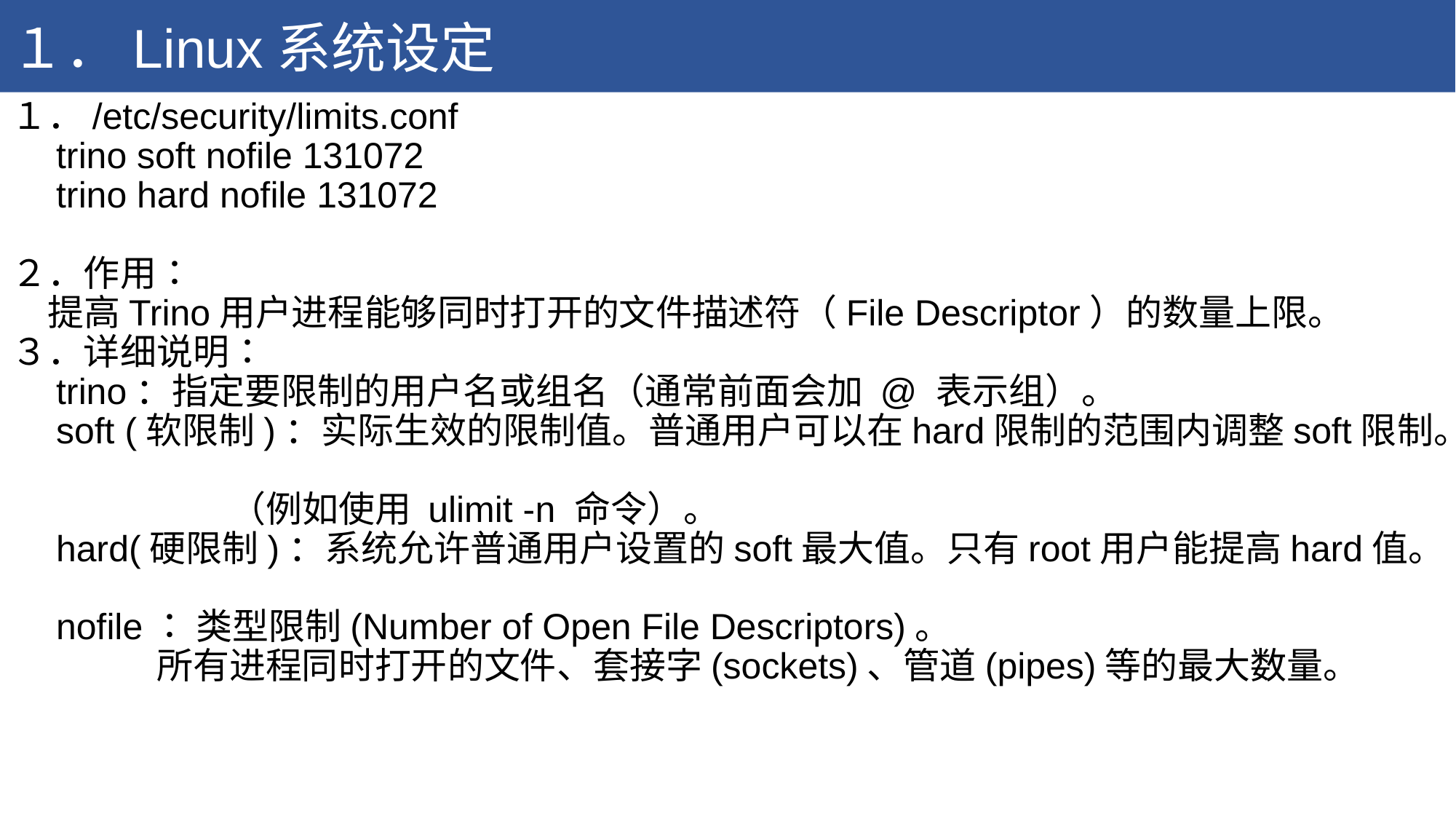

１．Linux系统设定
# １．/etc/security/limits.conf 　trino soft nofile 131072 　trino hard nofile 131072 ２．作用： 　提高Trino用户进程能够同时打开的文件描述符（File Descriptor）的数量上限。 ３．详细说明： 　trino：指定要限制的用户名或组名（通常前面会加 @ 表示组）。 　soft (软限制)：实际生效的限制值。普通用户可以在hard限制的范围内调整soft限制。 （例如使用 ulimit -n 命令）。 　hard(硬限制)：系统允许普通用户设置的soft最大值。只有root用户能提高hard值。 　nofile： 类型限制(Number of Open File Descriptors)。 　所有进程同时打开的文件、套接字(sockets)、管道(pipes)等的最大数量。